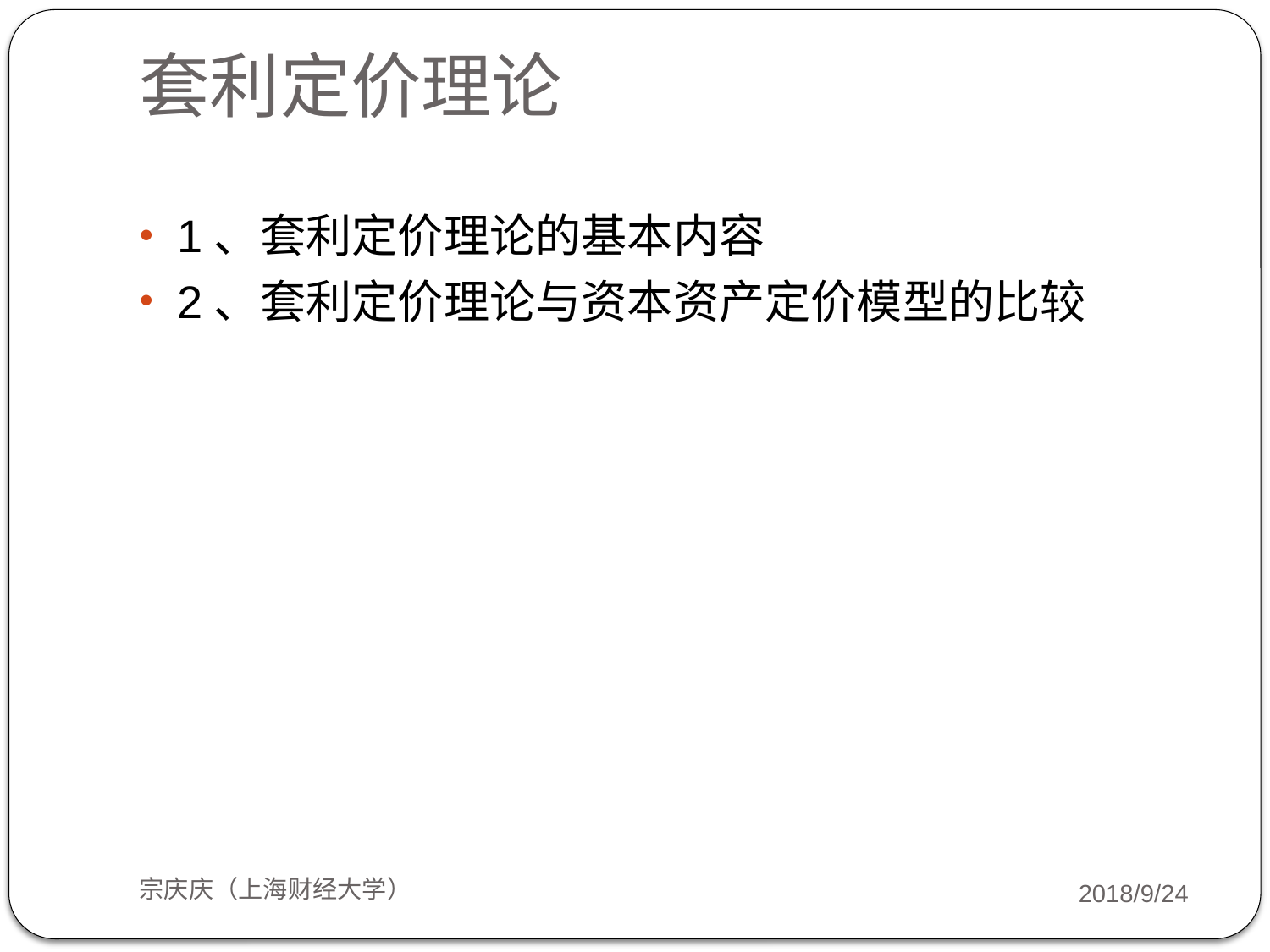

# 套利定价理论
1、套利定价理论的基本内容
2、套利定价理论与资本资产定价模型的比较
宗庆庆（上海财经大学）
2018/9/24